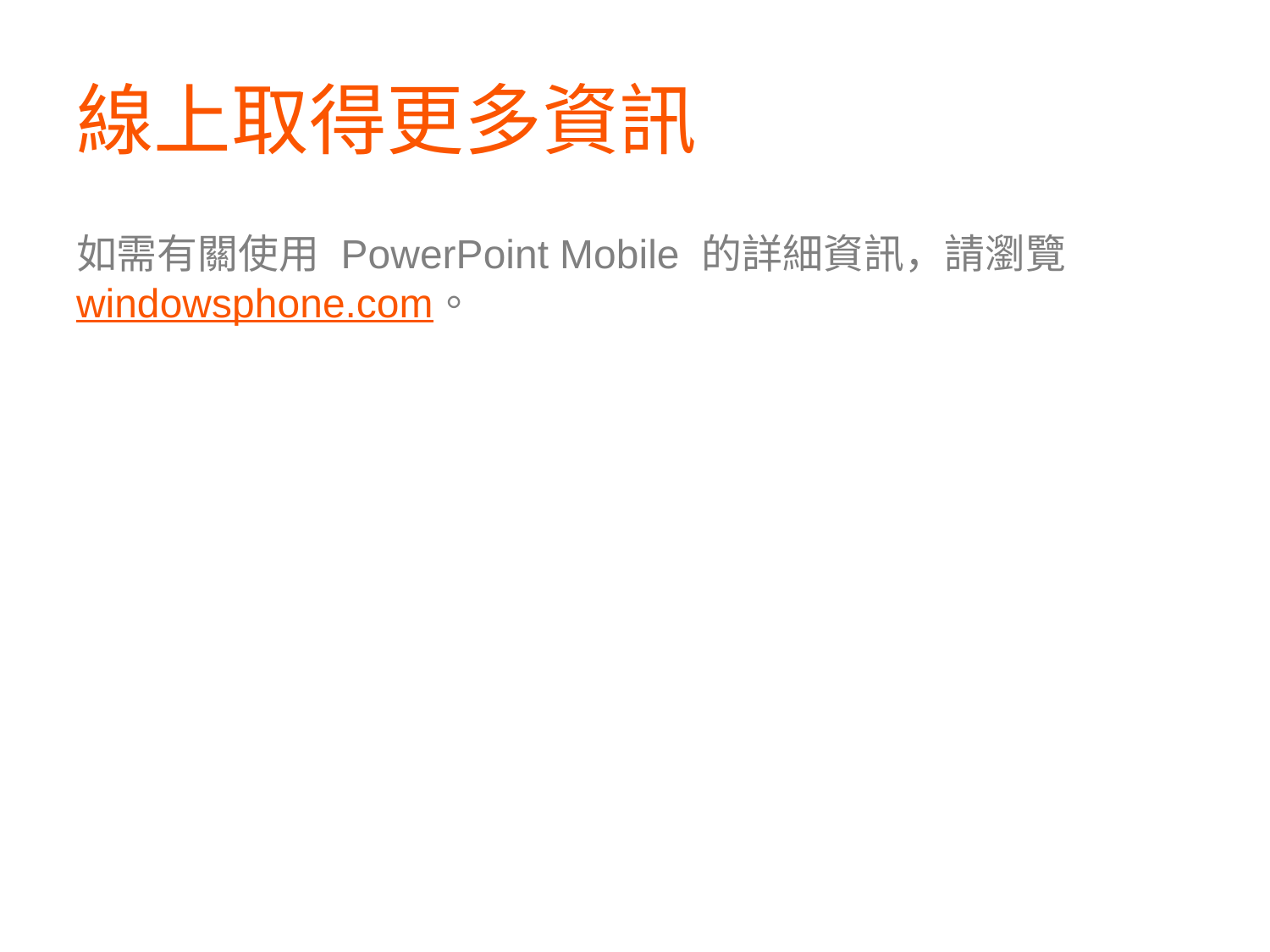

# 線上取得更多資訊
如需有關使用 PowerPoint Mobile 的詳細資訊，請瀏覽 windowsphone.com。